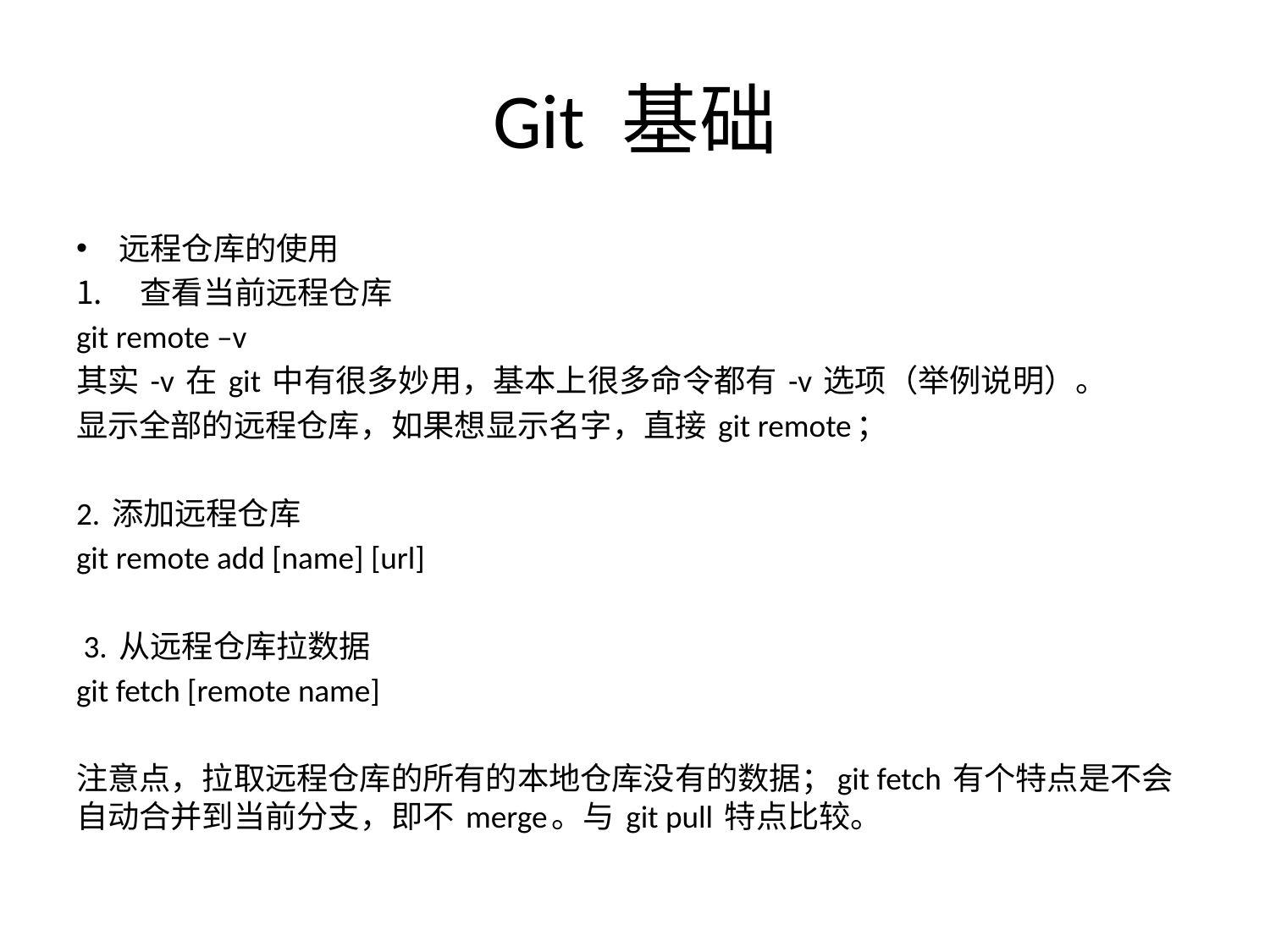

# Git 基础
远程仓库的使用
查看当前远程仓库
git remote –v
其实 -v 在 git 中有很多妙用，基本上很多命令都有 -v 选项（举例说明）。
显示全部的远程仓库，如果想显示名字，直接 git remote；

2. 添加远程仓库
git remote add [name] [url]

 3. 从远程仓库拉数据
git fetch [remote name]

注意点，拉取远程仓库的所有的本地仓库没有的数据；git fetch 有个特点是不会自动合并到当前分支，即不 merge。与 git pull 特点比较。